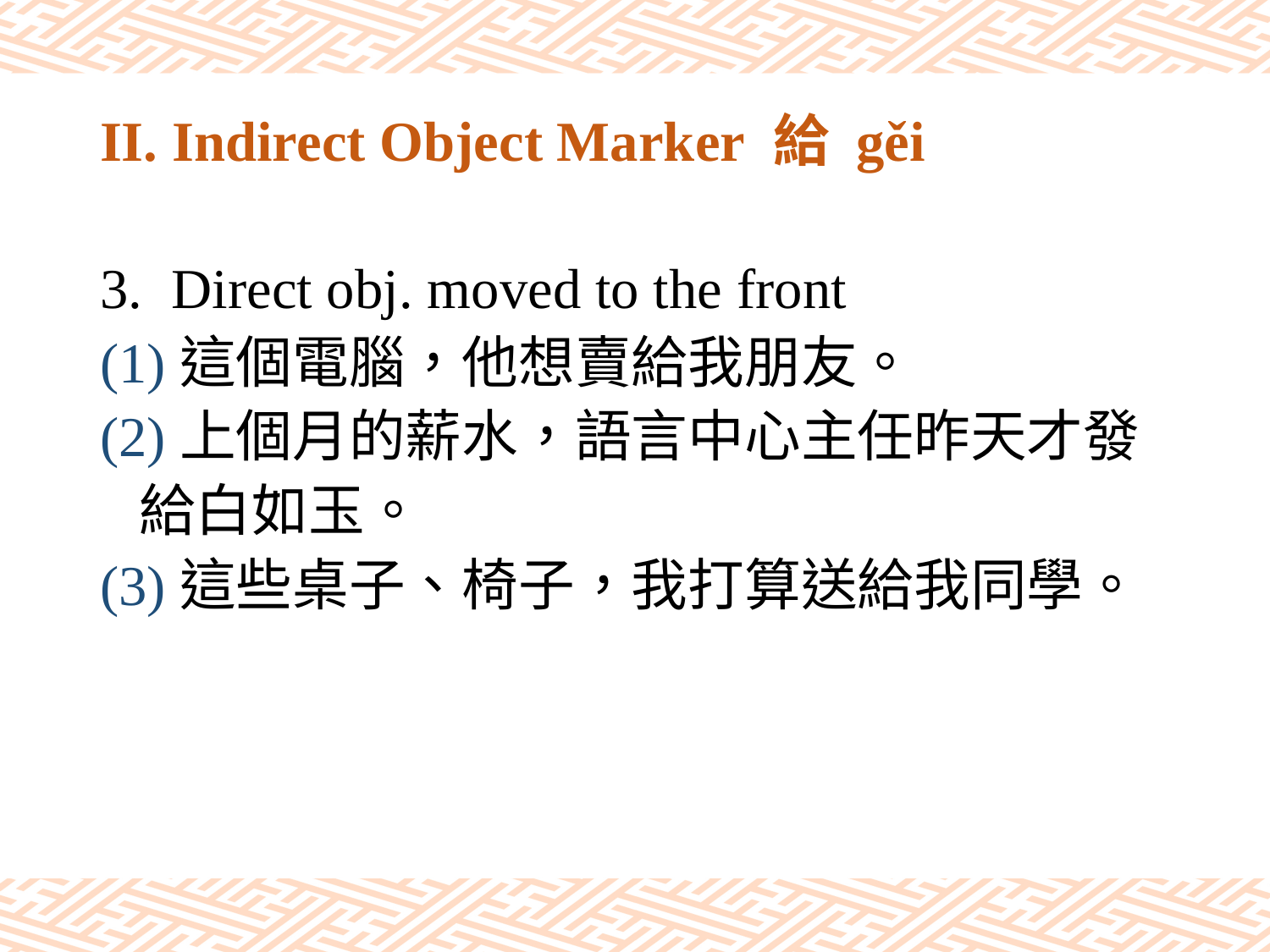

# II. Indirect Object Marker 給 gěi
Direct obj. moved to the front
(1)這個電腦，他想賣給我朋友。
(2)上個月的薪水，語言中心主任昨天才發
  給白如玉。
(3)這些桌子、椅子，我打算送給我同學。